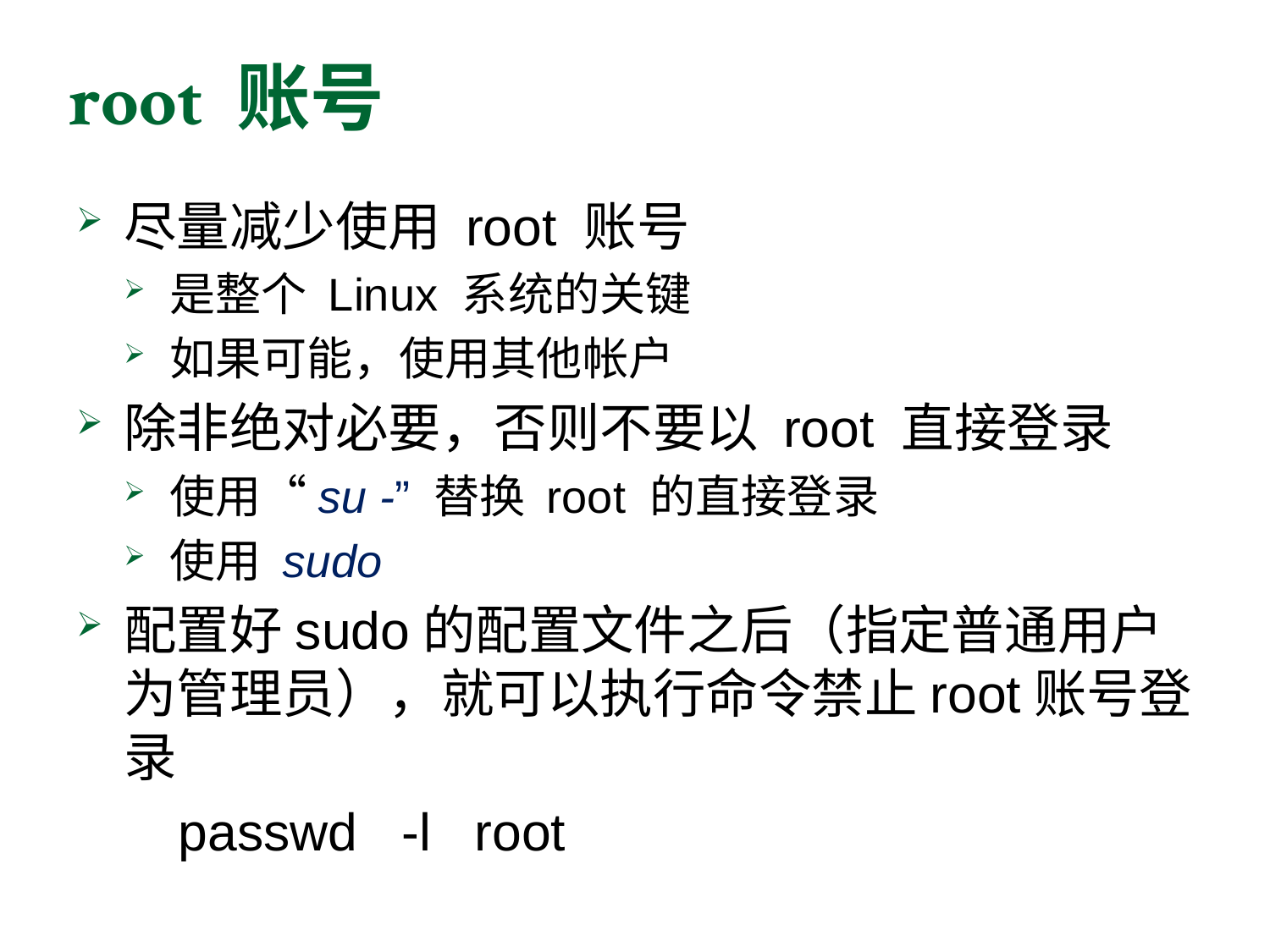

# root 账号
尽量减少使用 root 账号
是整个 Linux 系统的关键
如果可能，使用其他帐户
除非绝对必要，否则不要以 root 直接登录
使用“su -” 替换 root 的直接登录
使用 sudo
配置好sudo的配置文件之后（指定普通用户为管理员），就可以执行命令禁止root账号登录
       passwd   -l   root